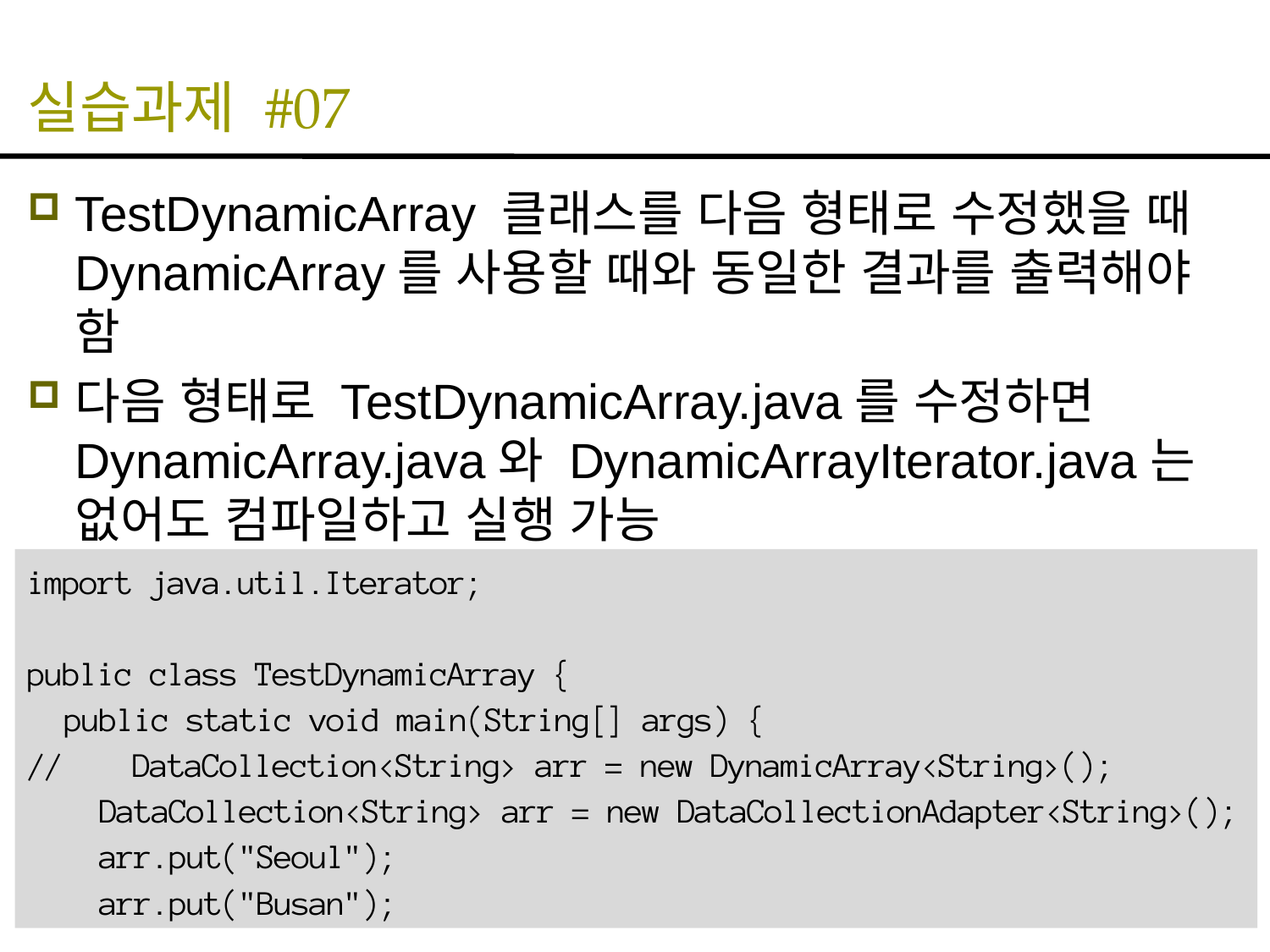

# 실습과제 #07
TestDynamicArray 클래스를 다음 형태로 수정했을 때 DynamicArray를 사용할 때와 동일한 결과를 출력해야 함
다음 형태로 TestDynamicArray.java를 수정하면 DynamicArray.java와 DynamicArrayIterator.java는 없어도 컴파일하고 실행 가능

import java.util.Iterator;

public class TestDynamicArray {
  public static void main(String[] args) {
//    DataCollection<String> arr = new DynamicArray<String>();
    DataCollection<String> arr = new DataCollectionAdapter<String>();
    arr.put("Seoul");
    arr.put("Busan");